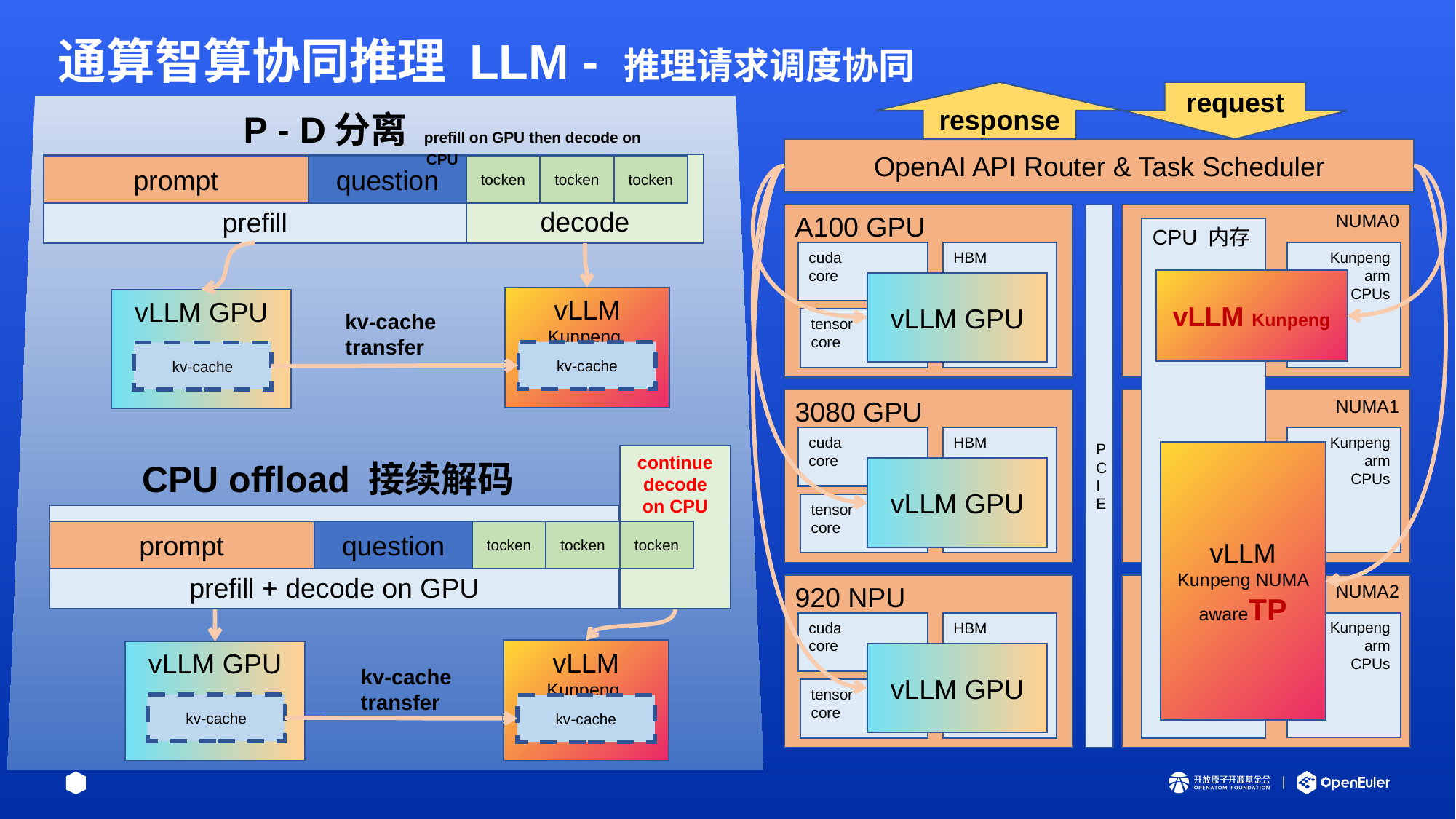

# 通算智算协同推理 LLM - 推理请求调度协同
response
request

P - D分离 prefill on GPU then decode on CPU
OpenAI API Router & Task Scheduler
prefill
decode
prompt
question
tocken
tocken
tocken
NUMA0
A100 GPU
PCIE
CPU 内存
cuda
core
HBM
Kunpeng
arm
CPUs

vLLM Kunpeng
vLLM GPU
vLLM Kunpeng
vLLM GPU
kv-cache
transfer
tensor
core
kv-cache
kv-cache
NUMA1
3080 GPU
cuda
core
HBM
Kunpeng
arm
CPUs

vLLM Kunpeng NUMA awareTP
continue decode on CPU
CPU offload 接续解码
vLLM GPU
tensor
core
prefill + decode on GPU
prompt
question
tocken
tocken
tocken
NUMA2
920 NPU
Kunpeng
arm
CPUs

cuda
core
HBM
vLLM Kunpeng
vLLM GPU
vLLM GPU
kv-cache
transfer
tensor
core
kv-cache
kv-cache
5